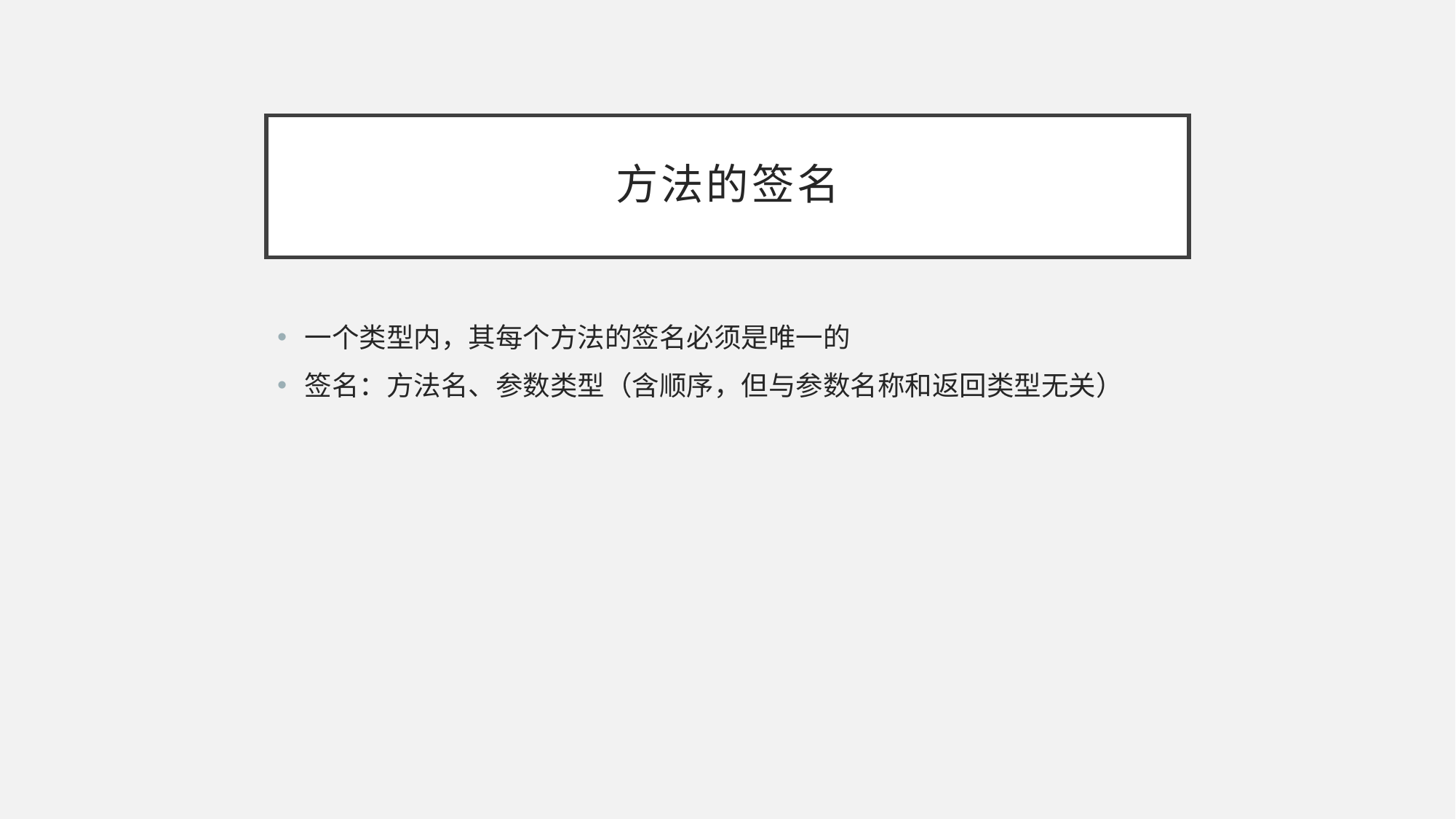

# 方法的签名
一个类型内，其每个方法的签名必须是唯一的
签名：方法名、参数类型（含顺序，但与参数名称和返回类型无关）